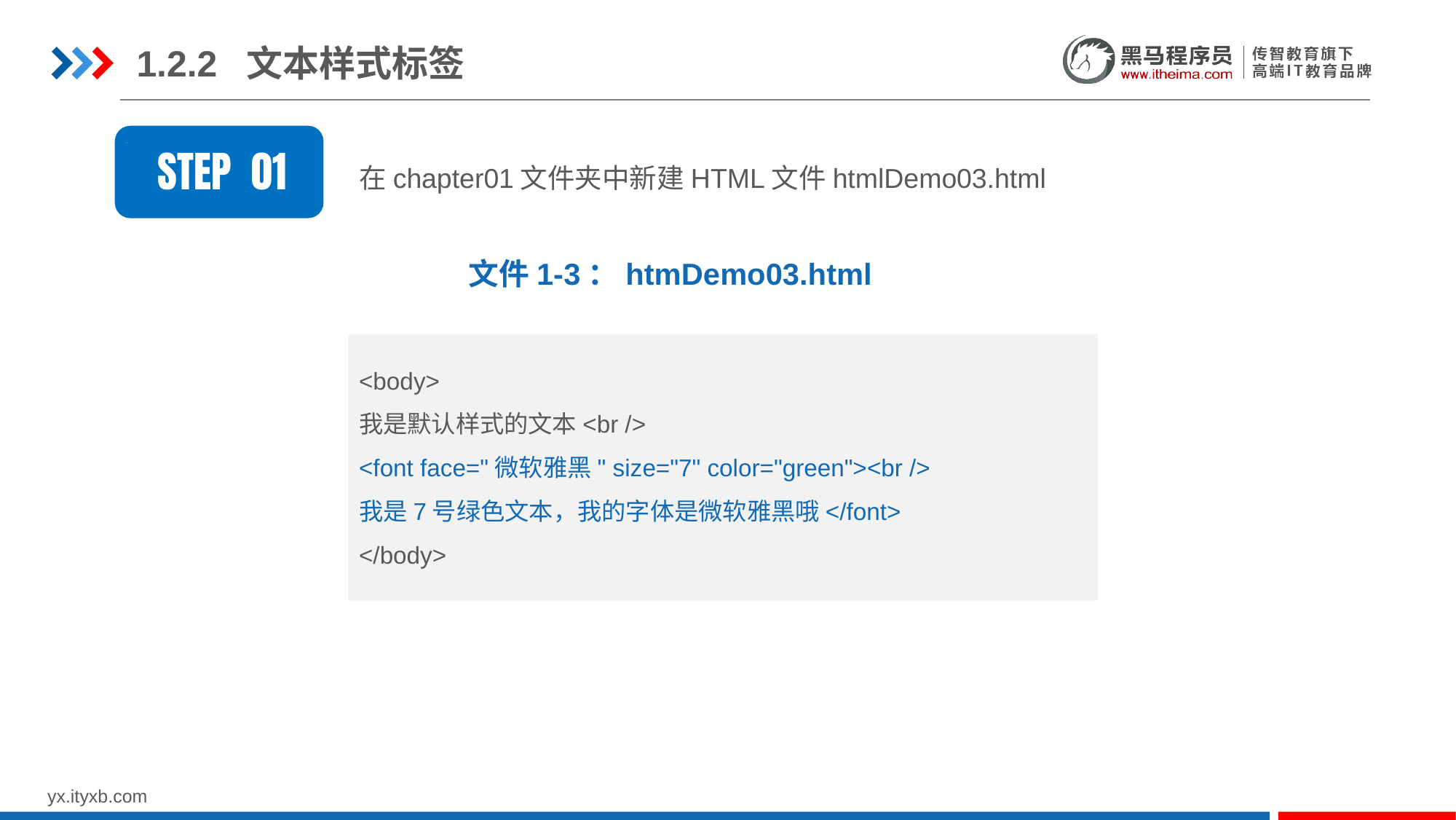

1.2.2  文本样式标签

在chapter01文件夹中新建HTML文件htmlDemo03.html
STEP  01
文件1-3：htmDemo03.html

<body>
我是默认样式的文本<br />
<font face="微软雅黑" size="7" color="green"><br />
我是7号绿色文本，我的字体是微软雅黑哦</font>
</body>